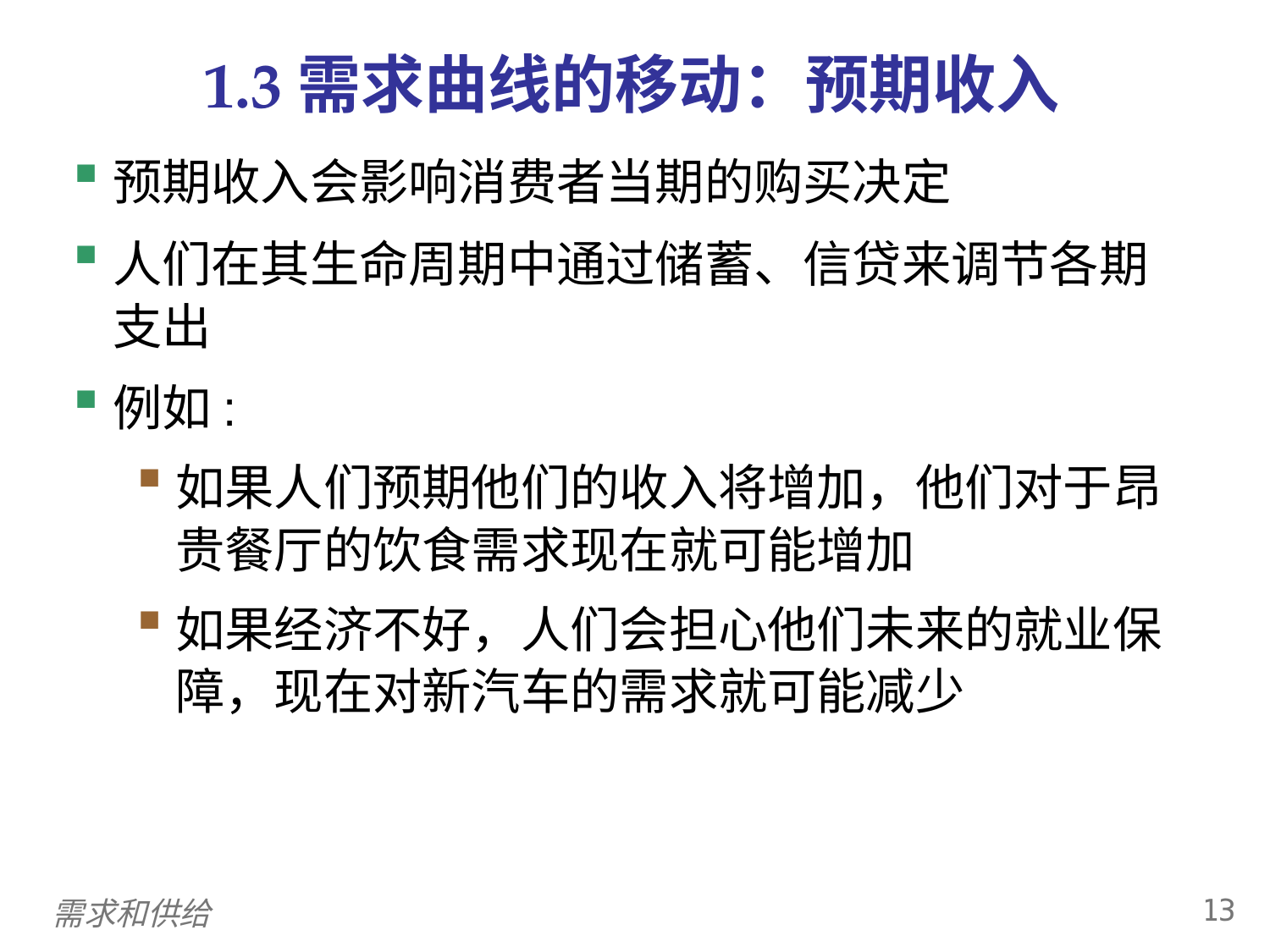

1.3需求曲线的移动：预期收入
0
预期收入会影响消费者当期的购买决定
人们在其生命周期中通过储蓄、信贷来调节各期支出
例如:
如果人们预期他们的收入将增加，他们对于昂贵餐厅的饮食需求现在就可能增加
如果经济不好，人们会担心他们未来的就业保障，现在对新汽车的需求就可能减少
13
需求和供给